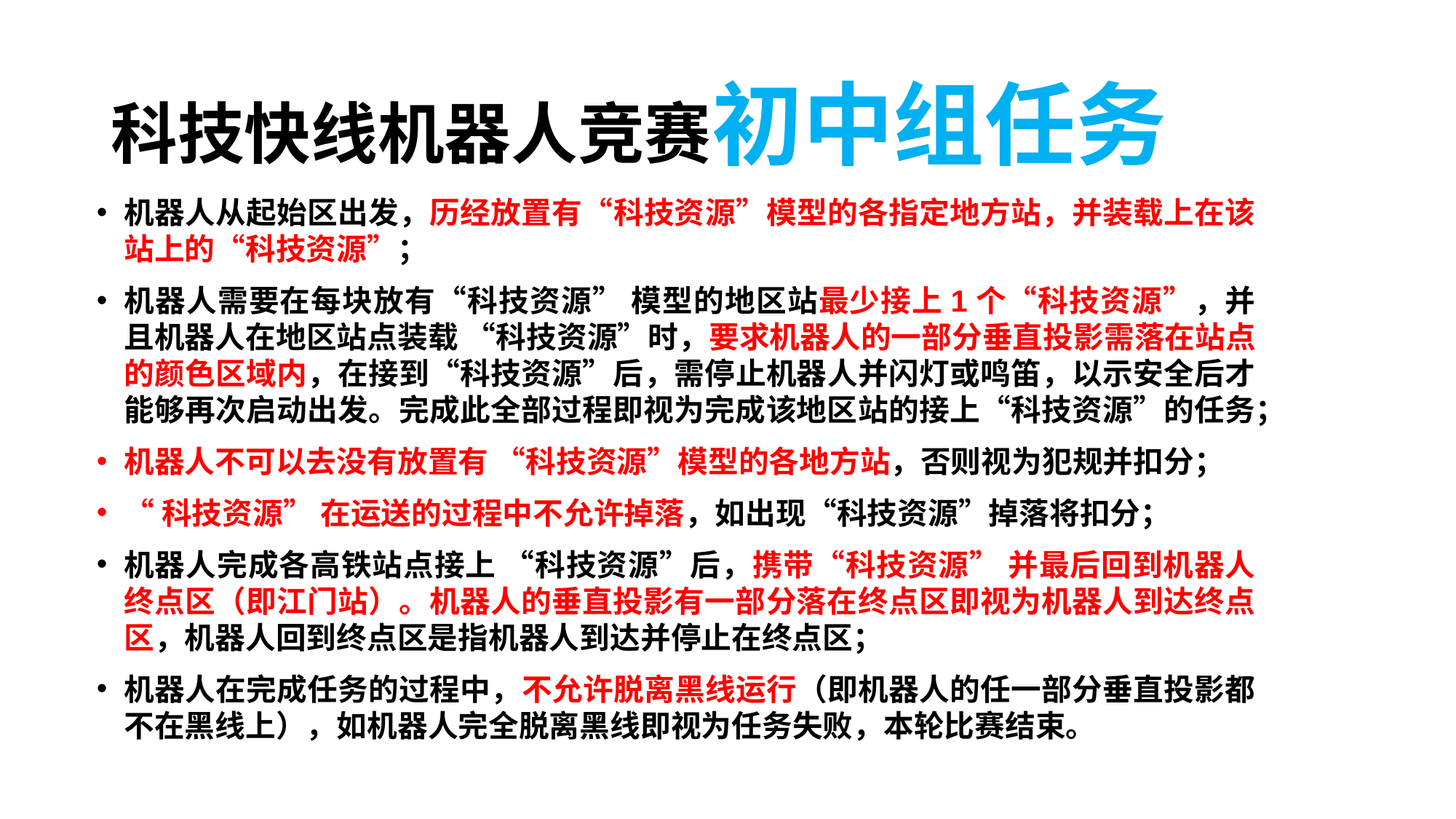

科技快线机器人竞赛初中组任务
机器人从起始区出发，历经放置有“科技资源”模型的各指定地方站，并装载上在该站上的“科技资源”；
机器人需要在每块放有“科技资源” 模型的地区站最少接上1个“科技资源”，并且机器人在地区站点装载 “科技资源”时，要求机器人的一部分垂直投影需落在站点的颜色区域内，在接到“科技资源”后，需停止机器人并闪灯或鸣笛，以示安全后才能够再次启动出发。完成此全部过程即视为完成该地区站的接上“科技资源”的任务；
机器人不可以去没有放置有 “科技资源”模型的各地方站，否则视为犯规并扣分；
“科技资源” 在运送的过程中不允许掉落，如出现“科技资源”掉落将扣分；
机器人完成各高铁站点接上 “科技资源”后，携带“科技资源” 并最后回到机器人终点区（即江门站）。机器人的垂直投影有一部分落在终点区即视为机器人到达终点区，机器人回到终点区是指机器人到达并停止在终点区；
机器人在完成任务的过程中，不允许脱离黑线运行（即机器人的任一部分垂直投影都不在黑线上），如机器人完全脱离黑线即视为任务失败，本轮比赛结束。